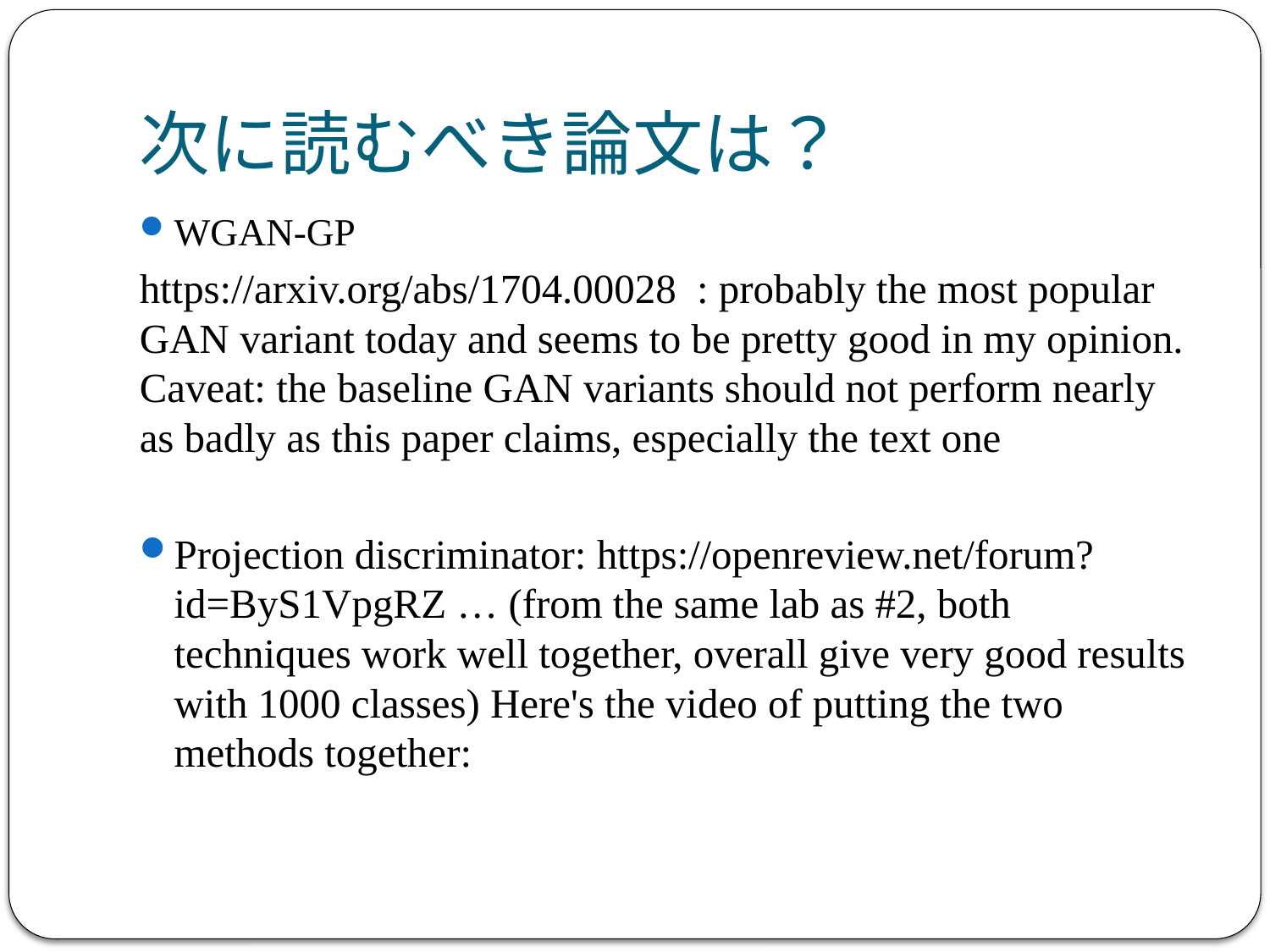

# 次に読むべき論文は？
WGAN-GP
https://arxiv.org/abs/1704.00028  : probably the most popular GAN variant today and seems to be pretty good in my opinion. Caveat: the baseline GAN variants should not perform nearly as badly as this paper claims, especially the text one

Projection discriminator: https://openreview.net/forum?id=ByS1VpgRZ … (from the same lab as #2, both techniques work well together, overall give very good results with 1000 classes) Here's the video of putting the two methods together: